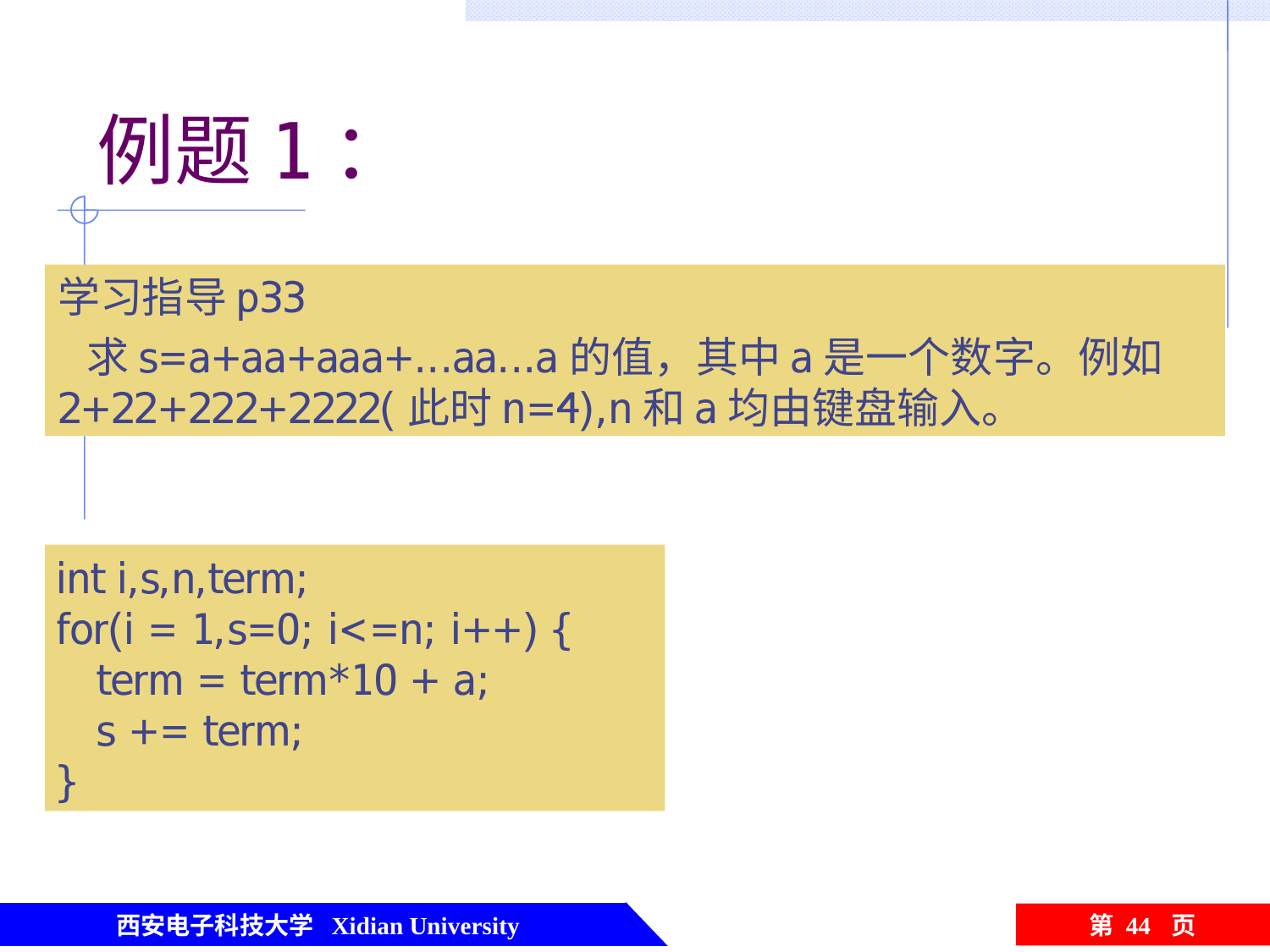

# 例题1：
学习指导p33
  求s=a+aa+aaa+...aa...a的值，其中a是一个数字。例如2+22+222+2222(此时n=4),n和a均由键盘输入。
int i,s,n,term;
for(i = 1,s=0; i<=n; i++) {
   term = term*10 + a;
   s += term;
}